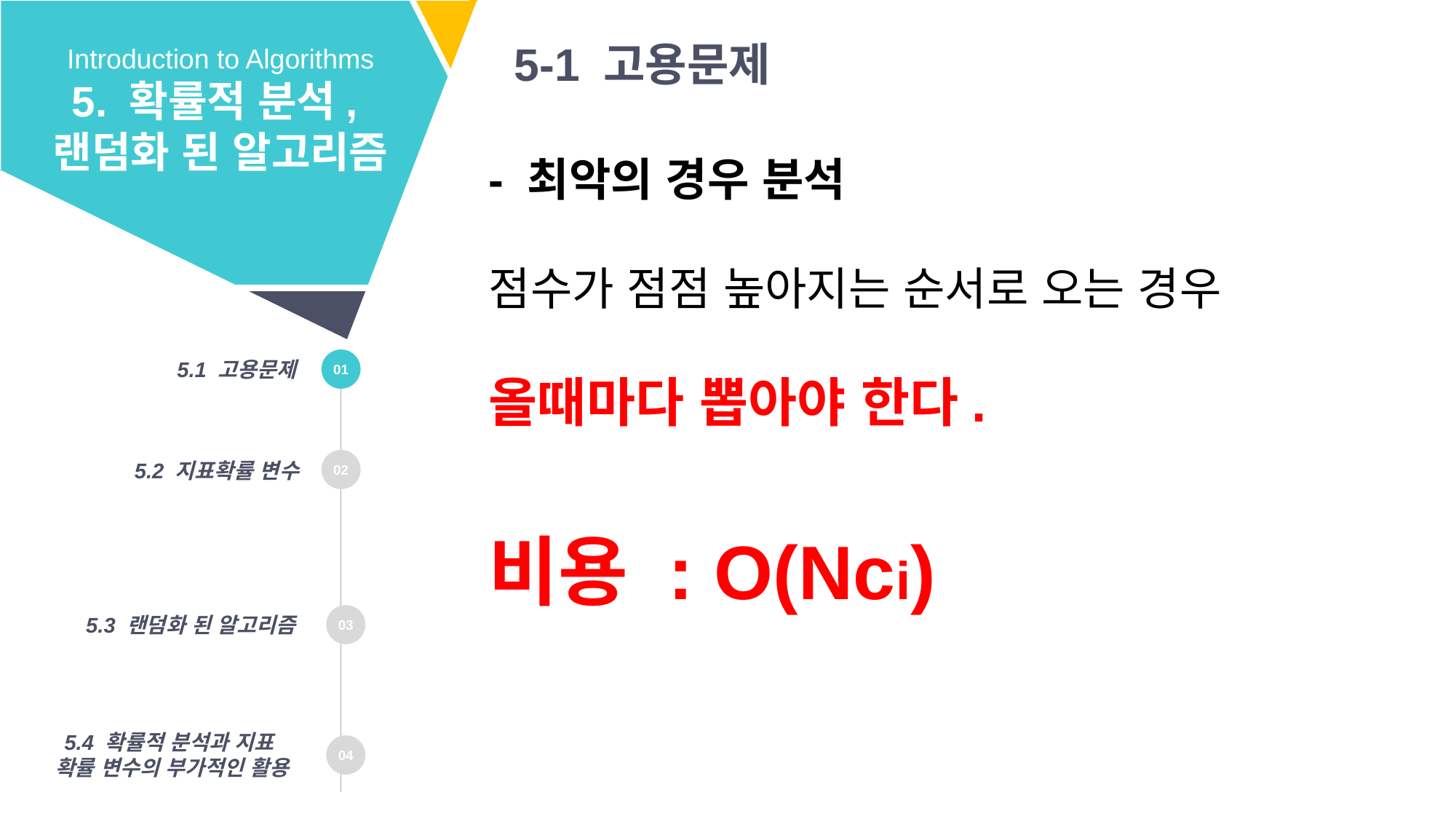

5-1 고용문제
Introduction to Algorithms
5. 확률적 분석,
랜덤화 된 알고리즘
- 최악의 경우 분석

점수가 점점 높아지는 순서로 오는 경우

올때마다 뽑아야 한다.

비용 : O(Nci)
01
5.1 고용문제
02
5.2 지표확률 변수
03
5.3 랜덤화 된 알고리즘
5.4 확률적 분석과 지표
확률 변수의 부가적인 활용
04